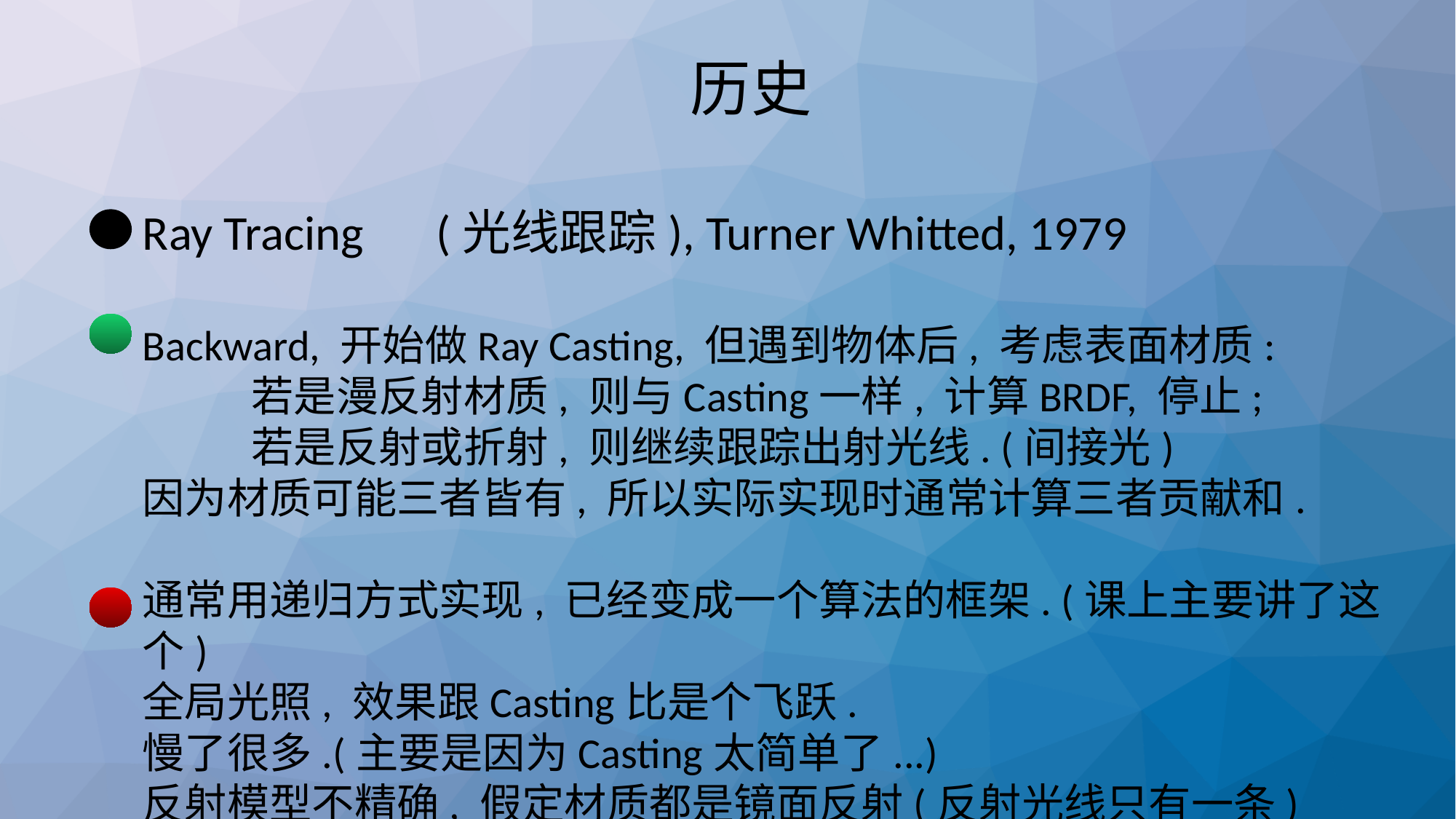

# 历史
Ray Tracing　(光线跟踪), Turner Whitted, 1979

Backward, 开始做Ray Casting, 但遇到物体后, 考虑表面材质:
	若是漫反射材质, 则与Casting一样, 计算BRDF, 停止;
	若是反射或折射, 则继续跟踪出射光线. (间接光)
因为材质可能三者皆有, 所以实际实现时通常计算三者贡献和.

通常用递归方式实现, 已经变成一个算法的框架. (课上主要讲了这个)
全局光照, 效果跟Casting比是个飞跃.
慢了很多.(主要是因为Casting太简单了...)
反射模型不精确, 假定材质都是镜面反射(反射光线只有一条)